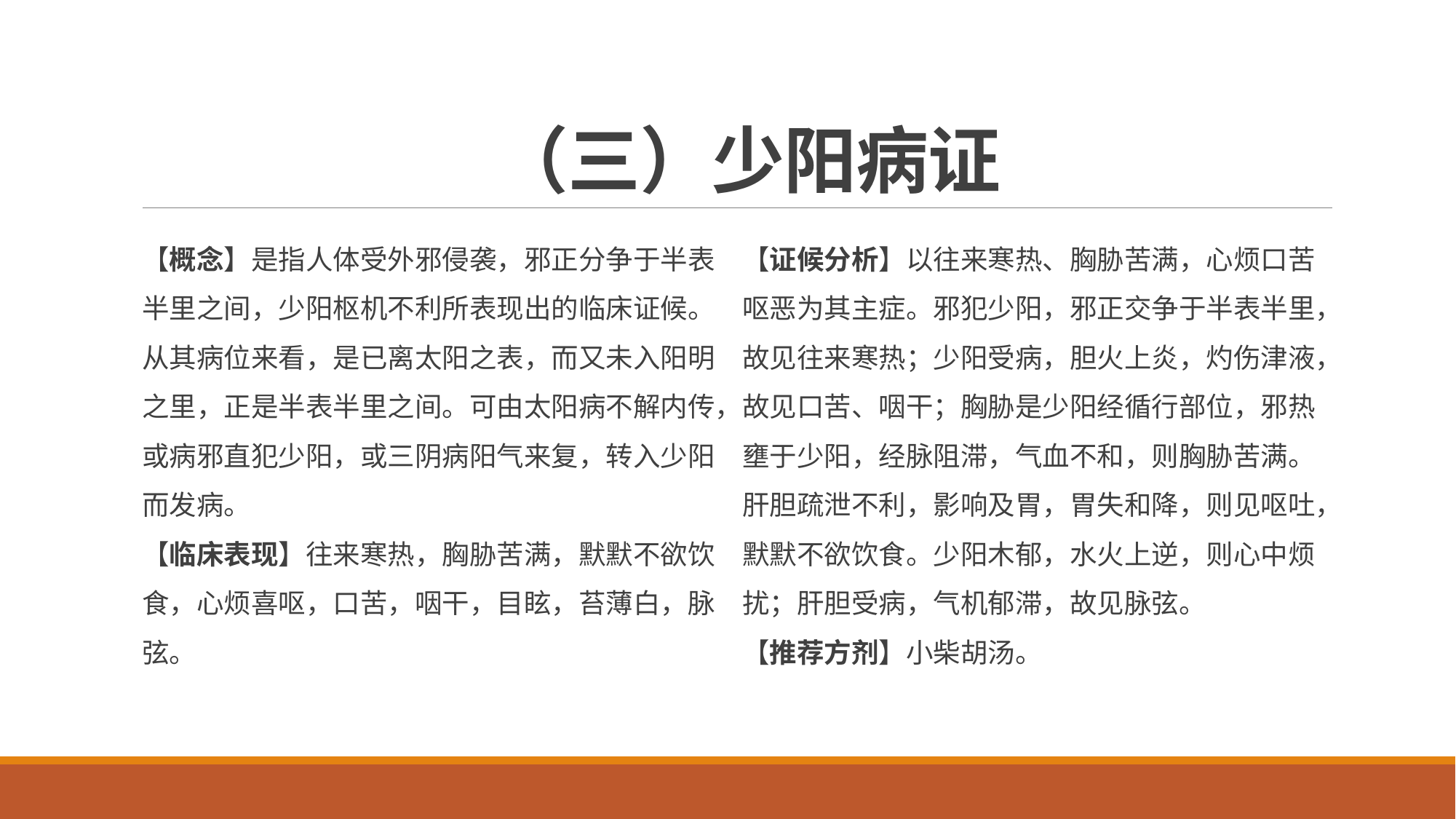

# （三）少阳病证
【概念】是指人体受外邪侵袭，邪正分争于半表半里之间，少阳枢机不利所表现出的临床证候。从其病位来看，是已离太阳之表，而又未入阳明之里，正是半表半里之间。可由太阳病不解内传，或病邪直犯少阳，或三阴病阳气来复，转入少阳而发病。
【临床表现】往来寒热，胸胁苦满，默默不欲饮食，心烦喜呕，口苦，咽干，目眩，苔薄白，脉弦。
【证候分析】以往来寒热、胸胁苦满，心烦口苦呕恶为其主症。邪犯少阳，邪正交争于半表半里，故见往来寒热；少阳受病，胆火上炎，灼伤津液，故见口苦、咽干；胸胁是少阳经循行部位，邪热壅于少阳，经脉阻滞，气血不和，则胸胁苦满。肝胆疏泄不利，影响及胃，胃失和降，则见呕吐，默默不欲饮食。少阳木郁，水火上逆，则心中烦扰；肝胆受病，气机郁滞，故见脉弦。
【推荐方剂】小柴胡汤。